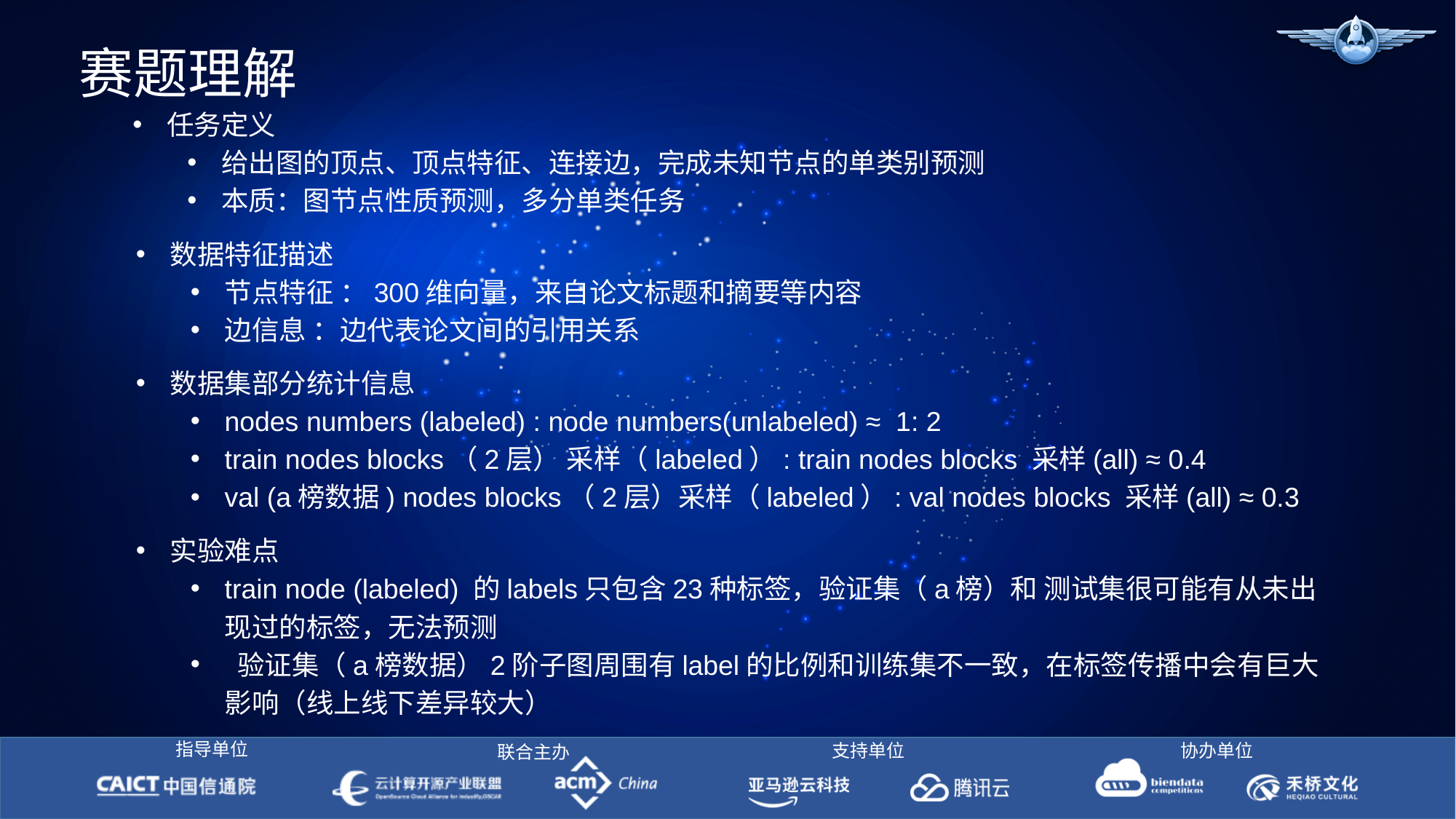

赛题理解
任务定义
给出图的顶点、顶点特征、连接边，完成未知节点的单类别预测
本质：图节点性质预测，多分单类任务
数据特征描述
节点特征 ：300维向量，来自论文标题和摘要等内容
边信息 ：边代表论文间的引用关系
数据集部分统计信息
nodes numbers (labeled) : node numbers(unlabeled) ≈  1: 2
train nodes blocks（2层） 采样（labeled）: train nodes blocks 采样(all) ≈ 0.4
val (a榜数据) nodes blocks（2层）采样（labeled）: val nodes blocks 采样(all) ≈ 0.3
实验难点
train node (labeled) 的labels只包含23种标签，验证集（a榜）和 测试集很可能有从未出现过的标签，无法预测
 验证集（a榜数据）2阶子图周围有label的比例和训练集不一致，在标签传播中会有巨大影响（线上线下差异较大）